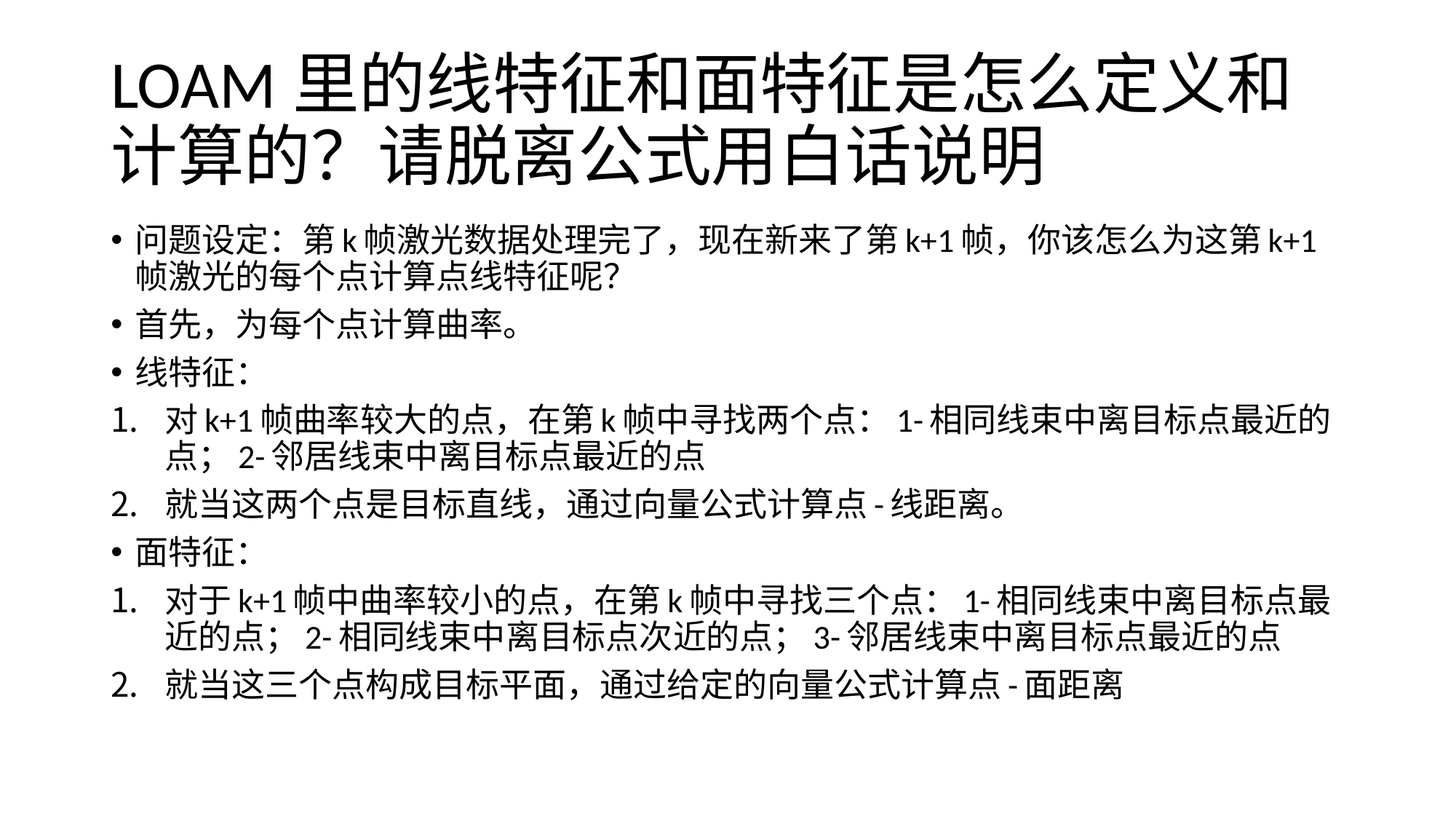

# LOAM里的线特征和面特征是怎么定义和计算的？请脱离公式用白话说明
问题设定：第k帧激光数据处理完了，现在新来了第k+1帧，你该怎么为这第k+1帧激光的每个点计算点线特征呢？
首先，为每个点计算曲率。
线特征：
对k+1帧曲率较大的点，在第k帧中寻找两个点：1-相同线束中离目标点最近的点；2-邻居线束中离目标点最近的点
就当这两个点是目标直线，通过向量公式计算点-线距离。
面特征：
对于k+1帧中曲率较小的点，在第k帧中寻找三个点：1-相同线束中离目标点最近的点；2-相同线束中离目标点次近的点；3-邻居线束中离目标点最近的点
就当这三个点构成目标平面，通过给定的向量公式计算点-面距离